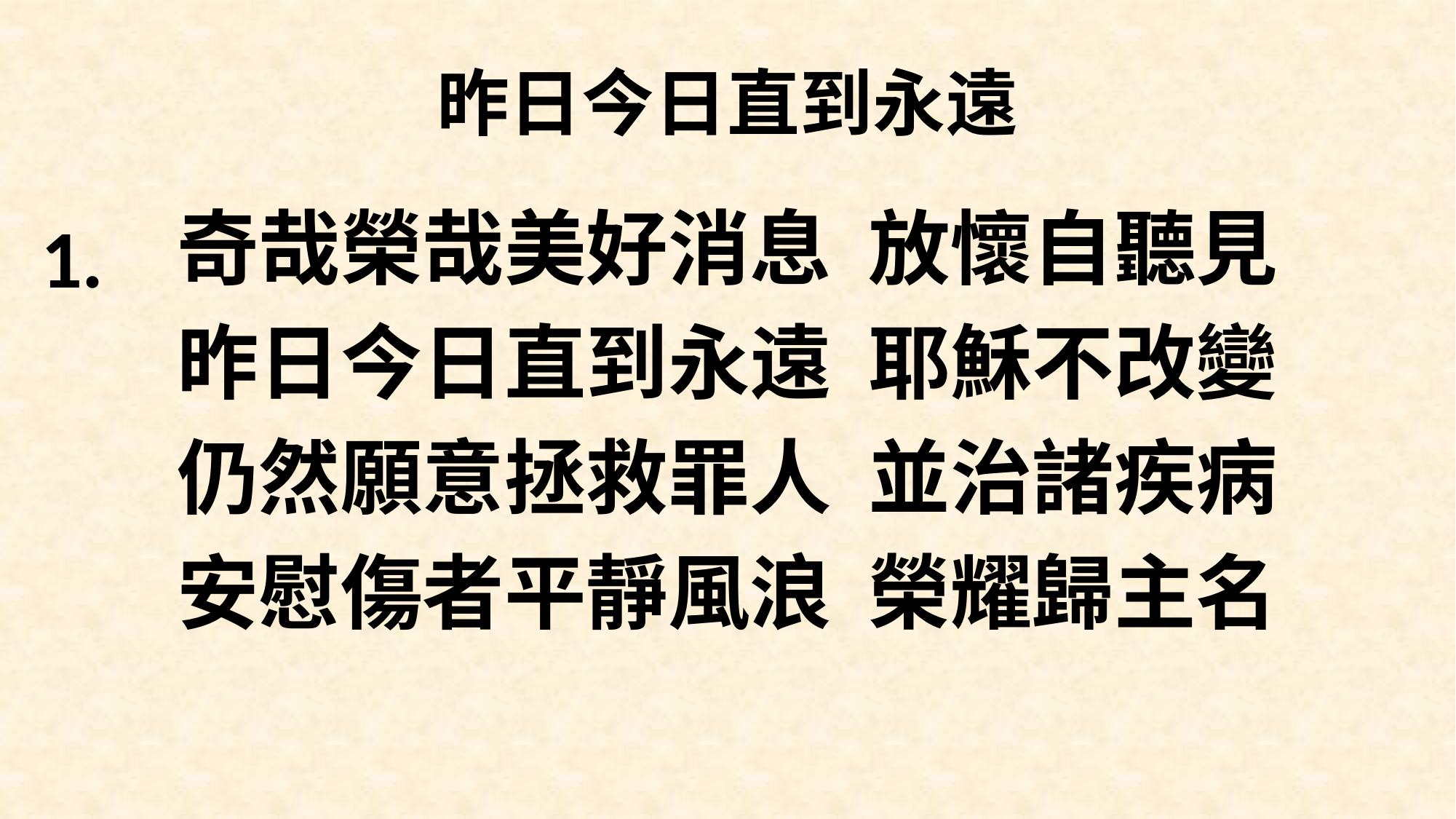

# 昨日今日直到永遠
奇哉榮哉美好消息  放懷自聽見
昨日今日直到永遠  耶穌不改變
仍然願意拯救罪人  並治諸疾病
安慰傷者平靜風浪  榮耀歸主名
1.